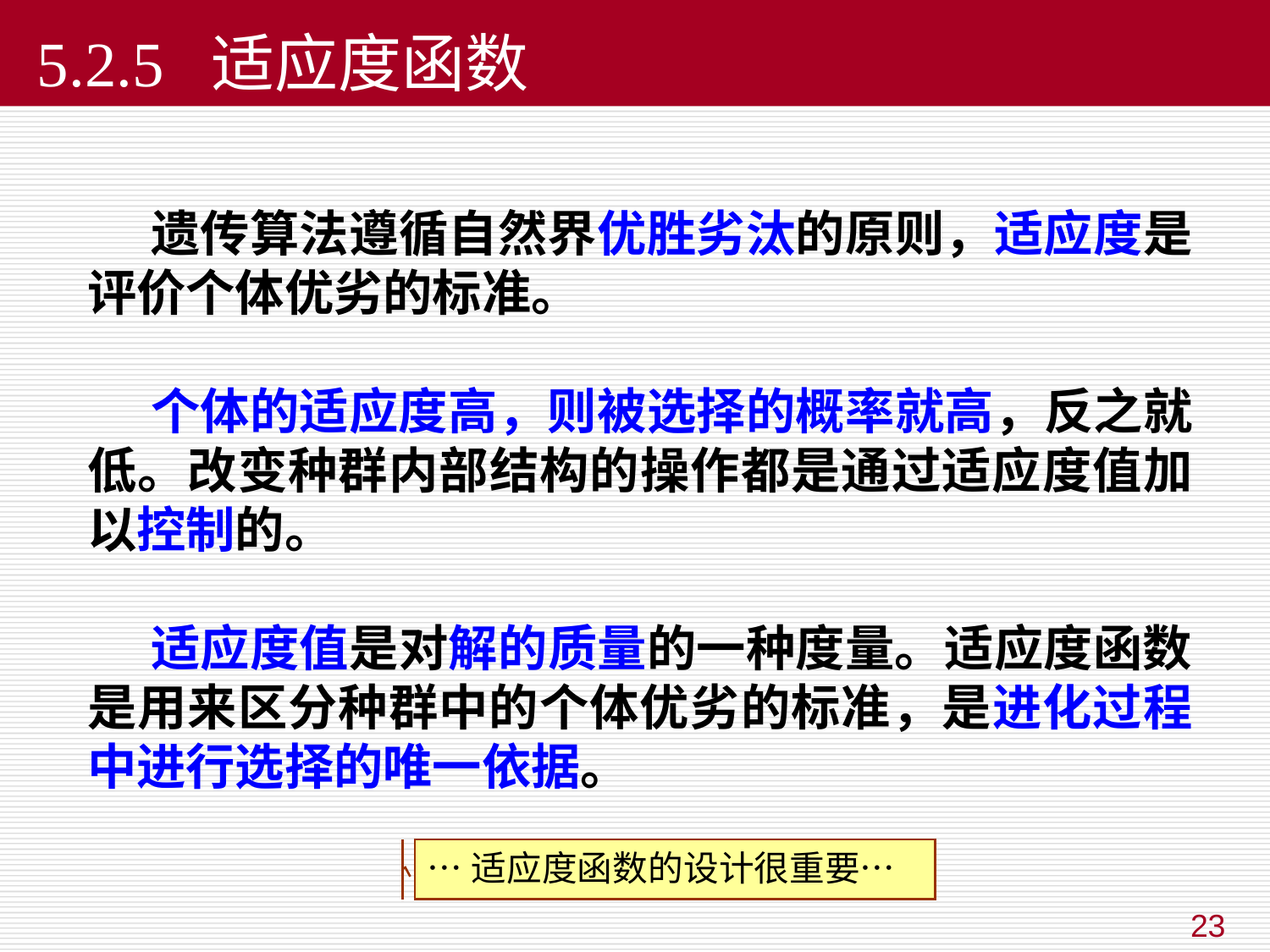

# 5.2.5  适应度函数
遗传算法遵循自然界优胜劣汰的原则，适应度是评价个体优劣的标准。

个体的适应度高，则被选择的概率就高，反之就低。改变种群内部结构的操作都是通过适应度值加以控制的。

适应度值是对解的质量的一种度量。适应度函数是用来区分种群中的个体优劣的标准，是进化过程中进行选择的唯一依据。

…适应度函数的设计很重要…
23